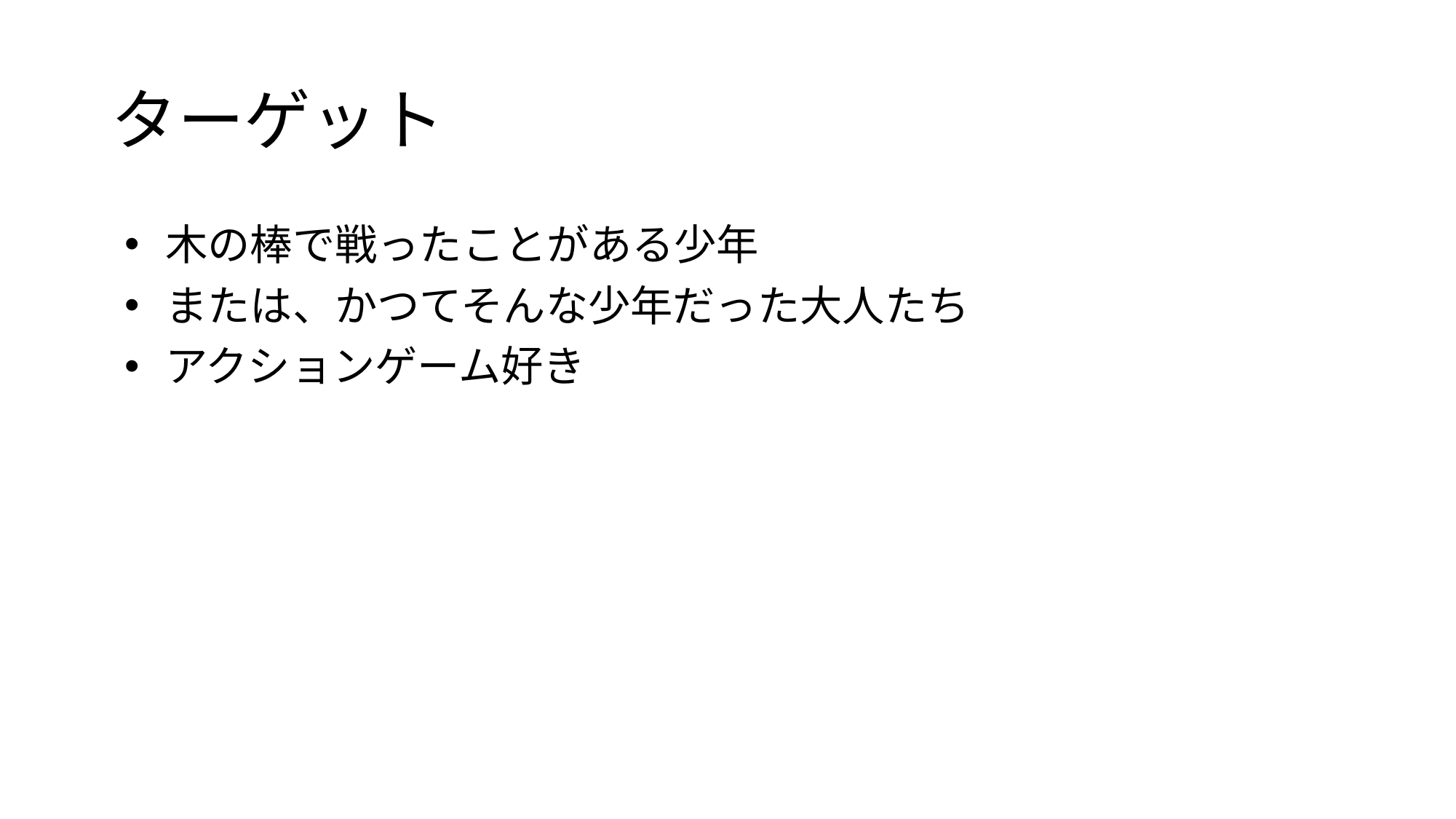

# ターゲット
木の棒で戦ったことがある少年
または、かつてそんな少年だった大人たち
アクションゲーム好き